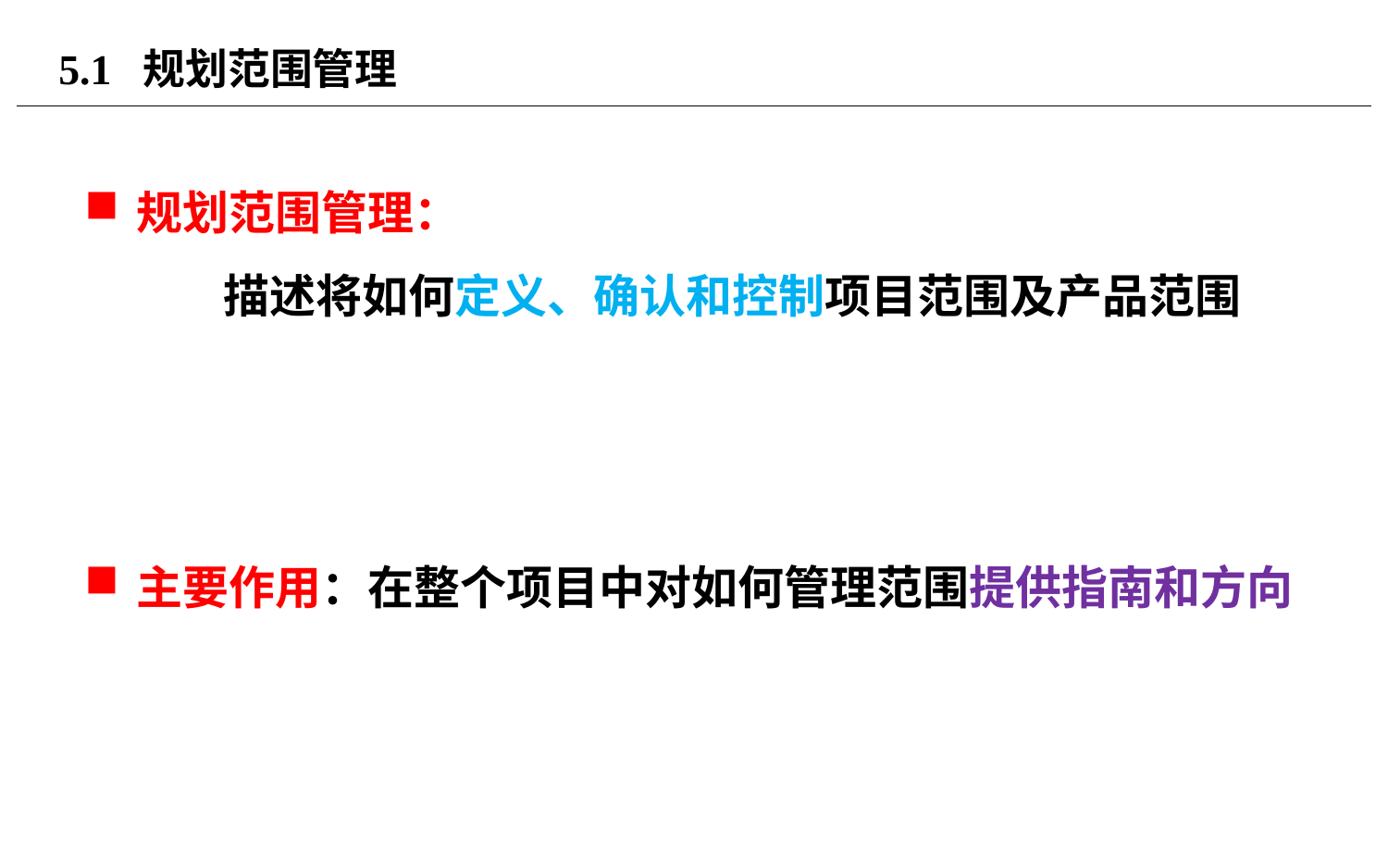

# 5.1  规划范围管理
规划范围管理：
	描述将如何定义、确认和控制项目范围及产品范围

主要作用：在整个项目中对如何管理范围提供指南和方向